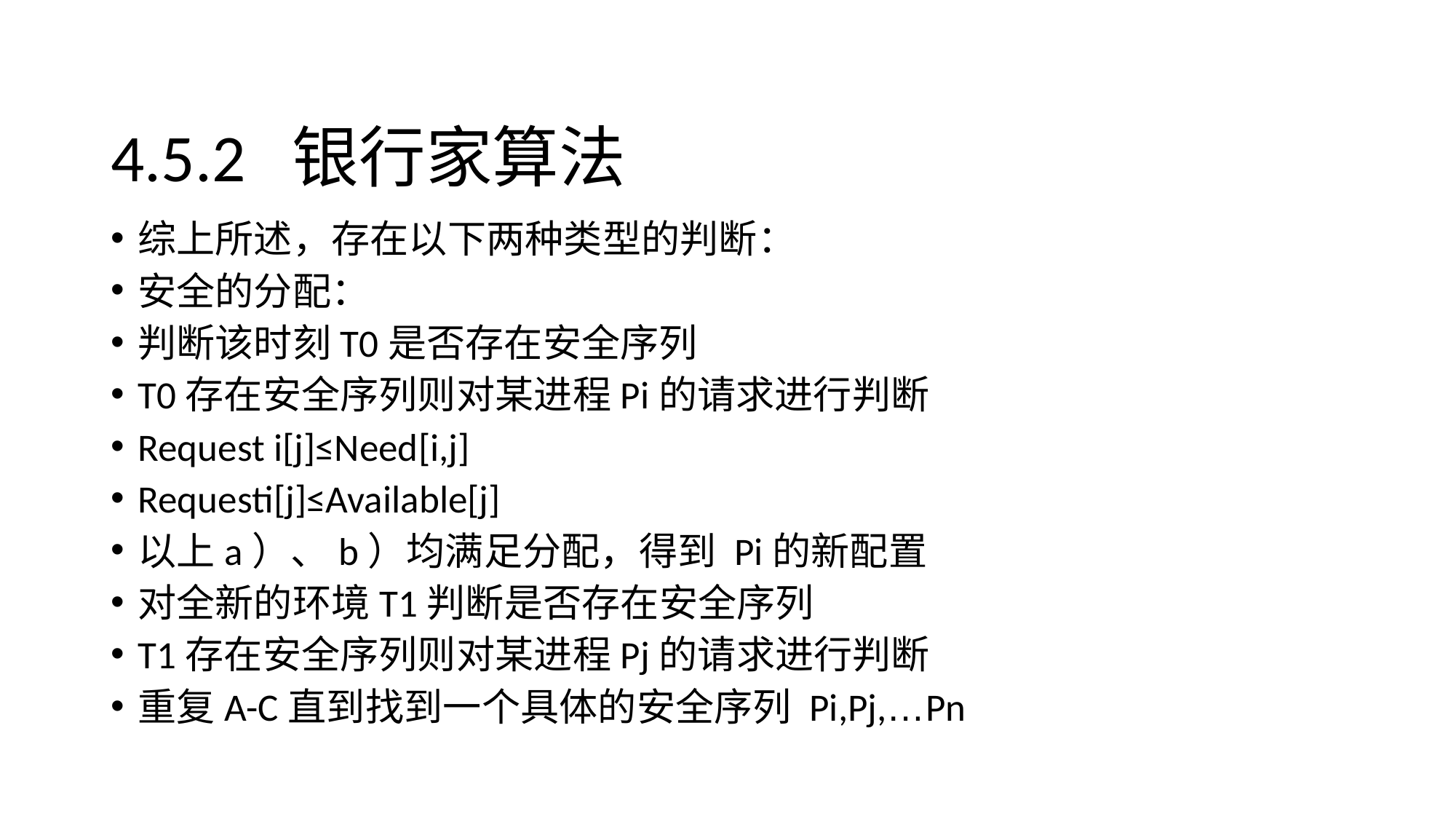

# 4.5.2  银行家算法
综上所述，存在以下两种类型的判断：
安全的分配：
判断该时刻T0是否存在安全序列
T0存在安全序列则对某进程Pi的请求进行判断
Request i[j]≤Need[i,j]
Requesti[j]≤Available[j]
以上a）、b）均满足分配，得到 Pi的新配置
对全新的环境T1判断是否存在安全序列
T1存在安全序列则对某进程Pj的请求进行判断
重复A-C直到找到一个具体的安全序列 Pi,Pj,…Pn
9